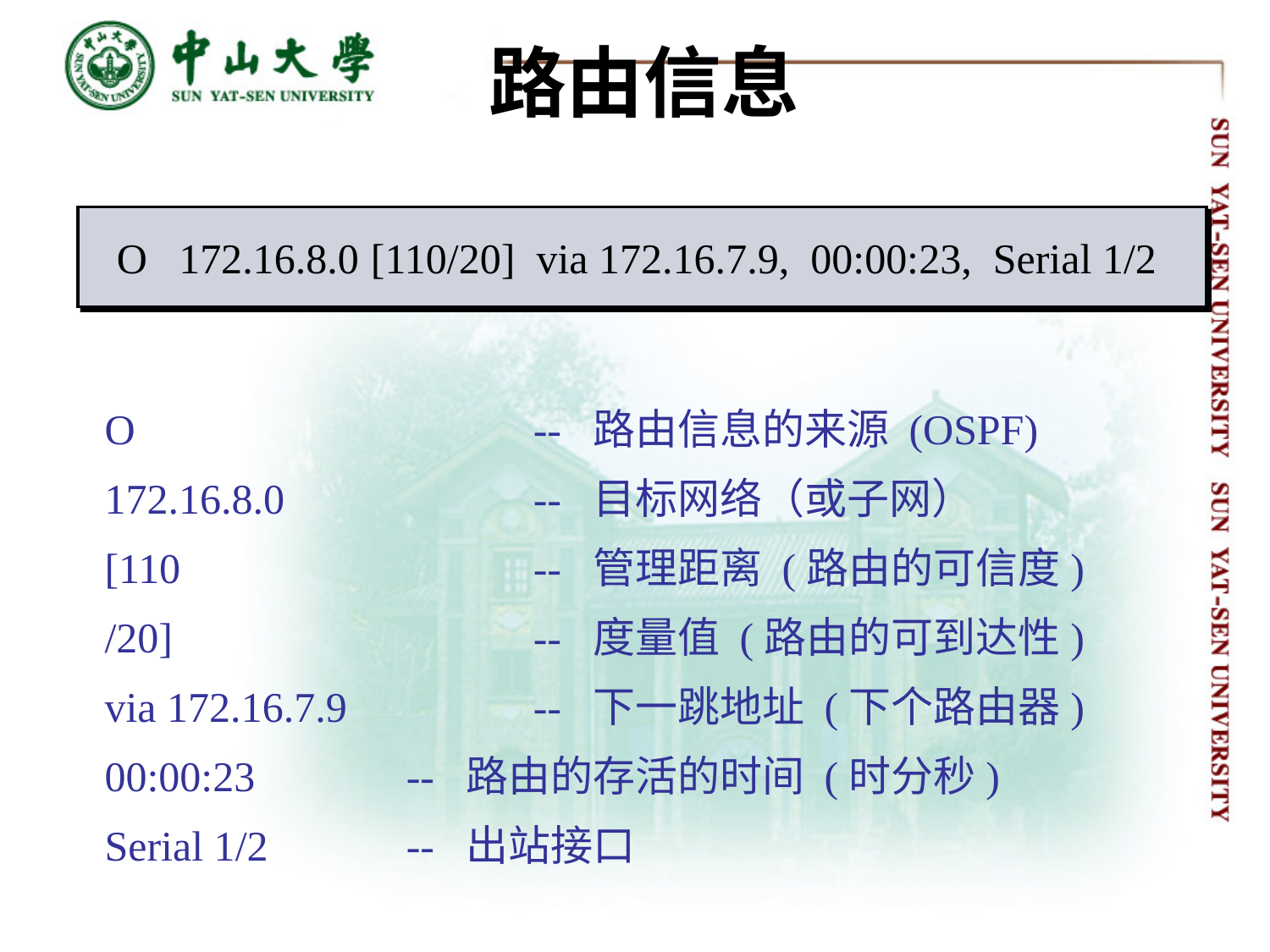

路由信息
O   172.16.8.0	[110/20]  via 172.16.7.9,  00:00:23,  Serial 1/2
O			            --  路由信息的来源 (OSPF)
172.16.8.0		--  目标网络（或子网）
[110			--  管理距离 (路由的可信度)
/20]			--  度量值 (路由的可到达性)
via 172.16.7.9	            --  下一跳地址 (下个路由器)
00:00:23	  	--  路由的存活的时间 (时分秒)
Serial 1/2		--  出站接口